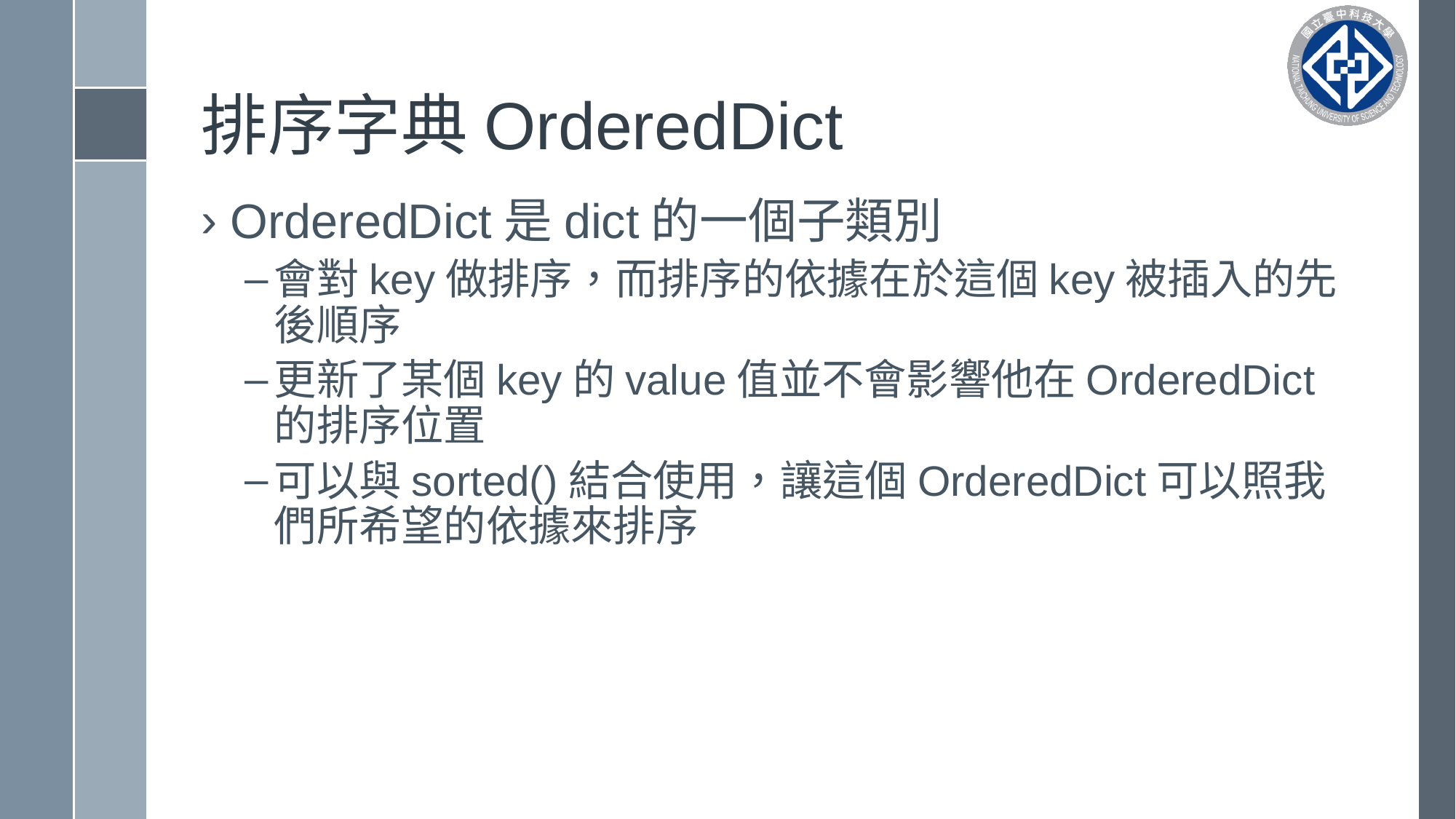

# 排序字典OrderedDict
OrderedDict是dict的一個子類別
會對key做排序，而排序的依據在於這個key被插入的先後順序
更新了某個key的value值並不會影響他在OrderedDict的排序位置
可以與sorted()結合使用，讓這個OrderedDict可以照我們所希望的依據來排序